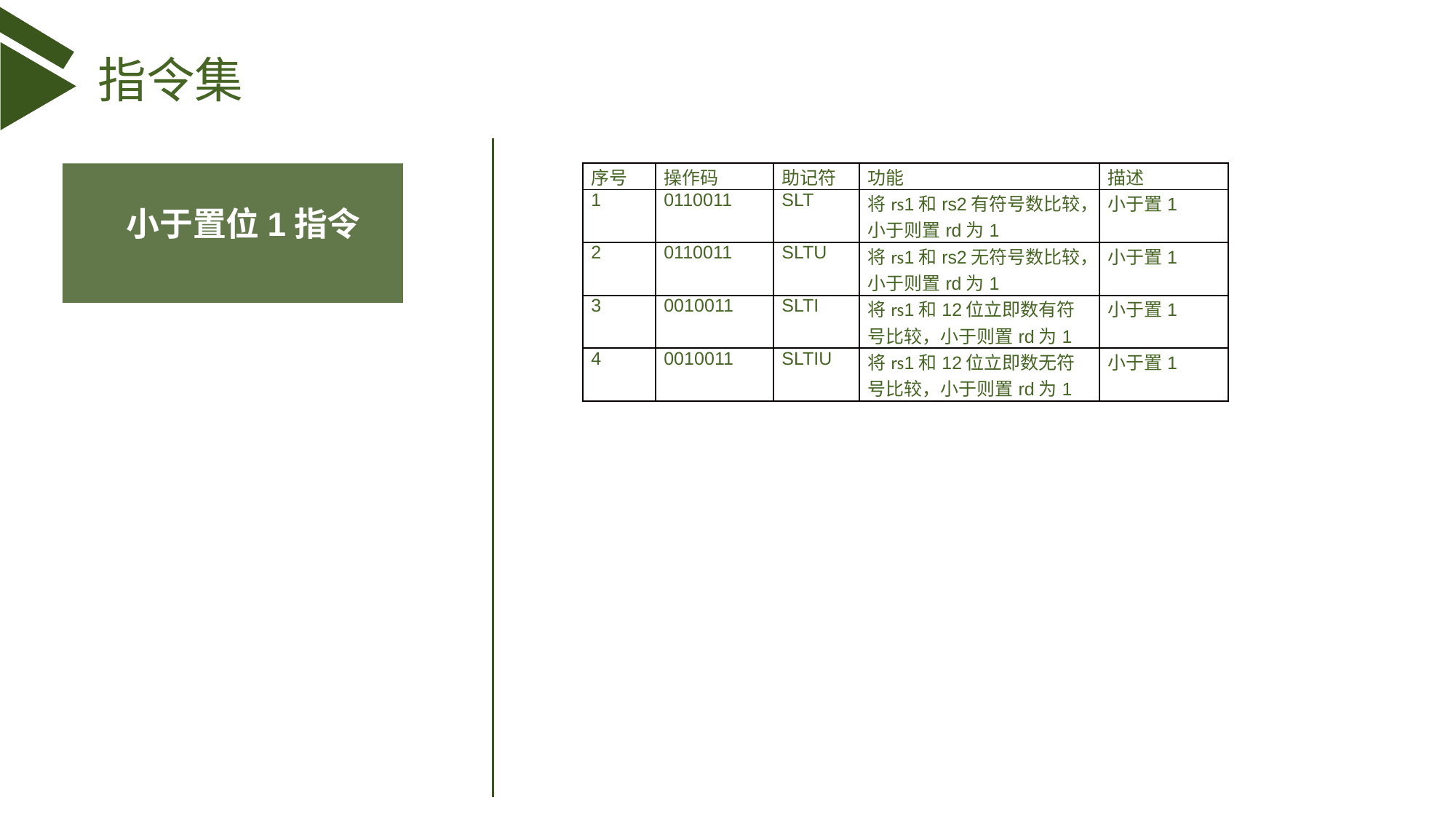

指令集

| 序号 | 操作码 | 助记符 | 功能 | 描述 |
| --- | --- | --- | --- | --- |
| 1 | 0110011 | SLT | 将rs1和rs2有符号数比较，小于则置rd为1 | 小于置1 |
| 2 | 0110011 | SLTU | 将rs1和rs2无符号数比较，小于则置rd为1 | 小于置1 |
| 3 | 0010011 | SLTI | 将rs1和12位立即数有符号比较，小于则置rd为1 | 小于置1 |
| 4 | 0010011 | SLTIU | 将rs1和12位立即数无符号比较，小于则置rd为1 | 小于置1 |

小于置位1指令
算数运算指令
添加标题